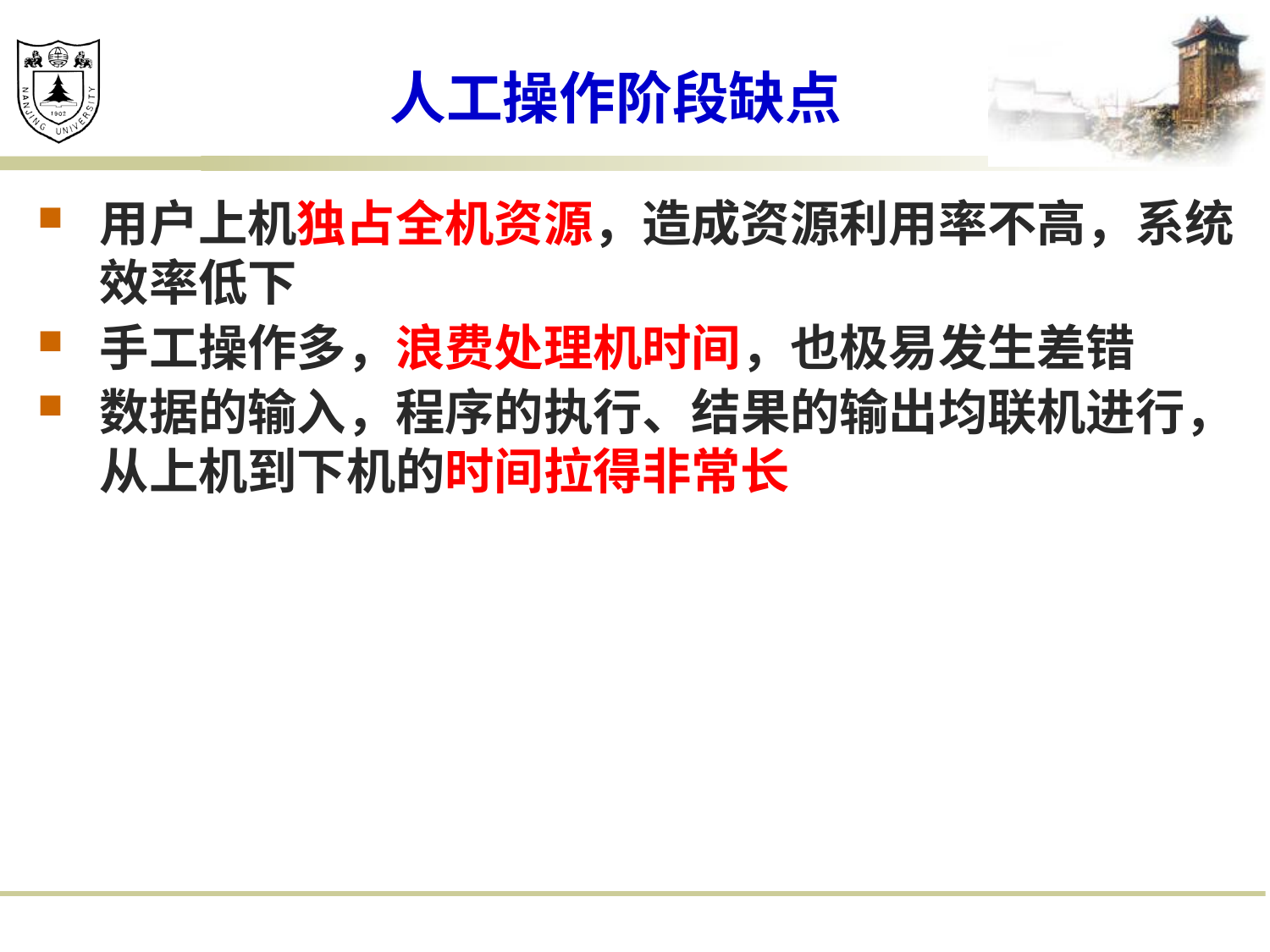

# 人工操作阶段缺点
用户上机独占全机资源，造成资源利用率不高，系统效率低下
手工操作多，浪费处理机时间，也极易发生差错
数据的输入，程序的执行、结果的输出均联机进行，从上机到下机的时间拉得非常长

54